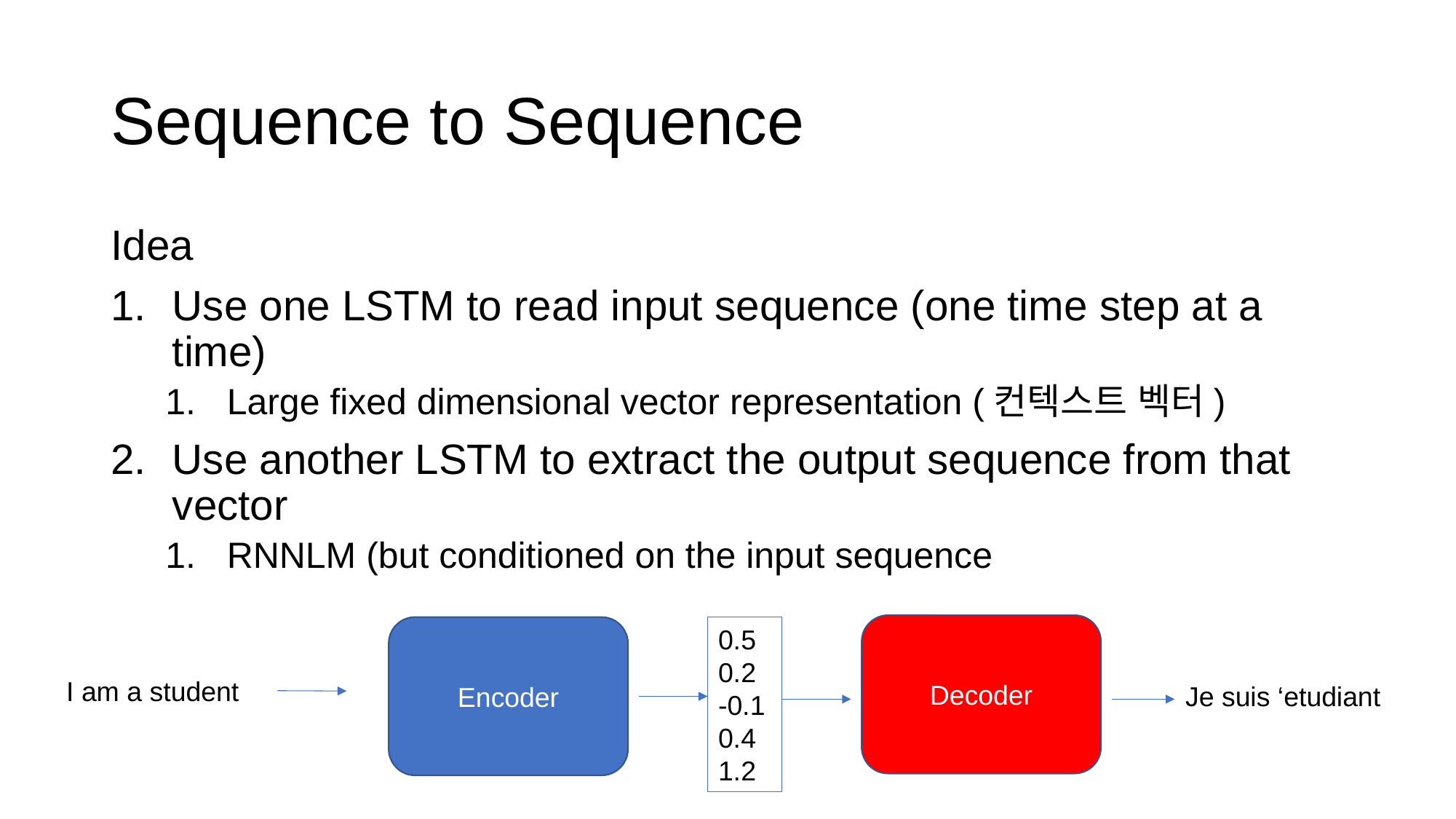

# Sequence to Sequence
Idea
Use one LSTM to read input sequence (one time step at a time)
Large fixed dimensional vector representation (컨텍스트 벡터)
Use another LSTM to extract the output sequence from that vector
RNNLM (but conditioned on the input sequence
Decoder
0.5
0.2
-0.1
0.4
1.2
Encoder
I am a student
Je suis ‘etudiant